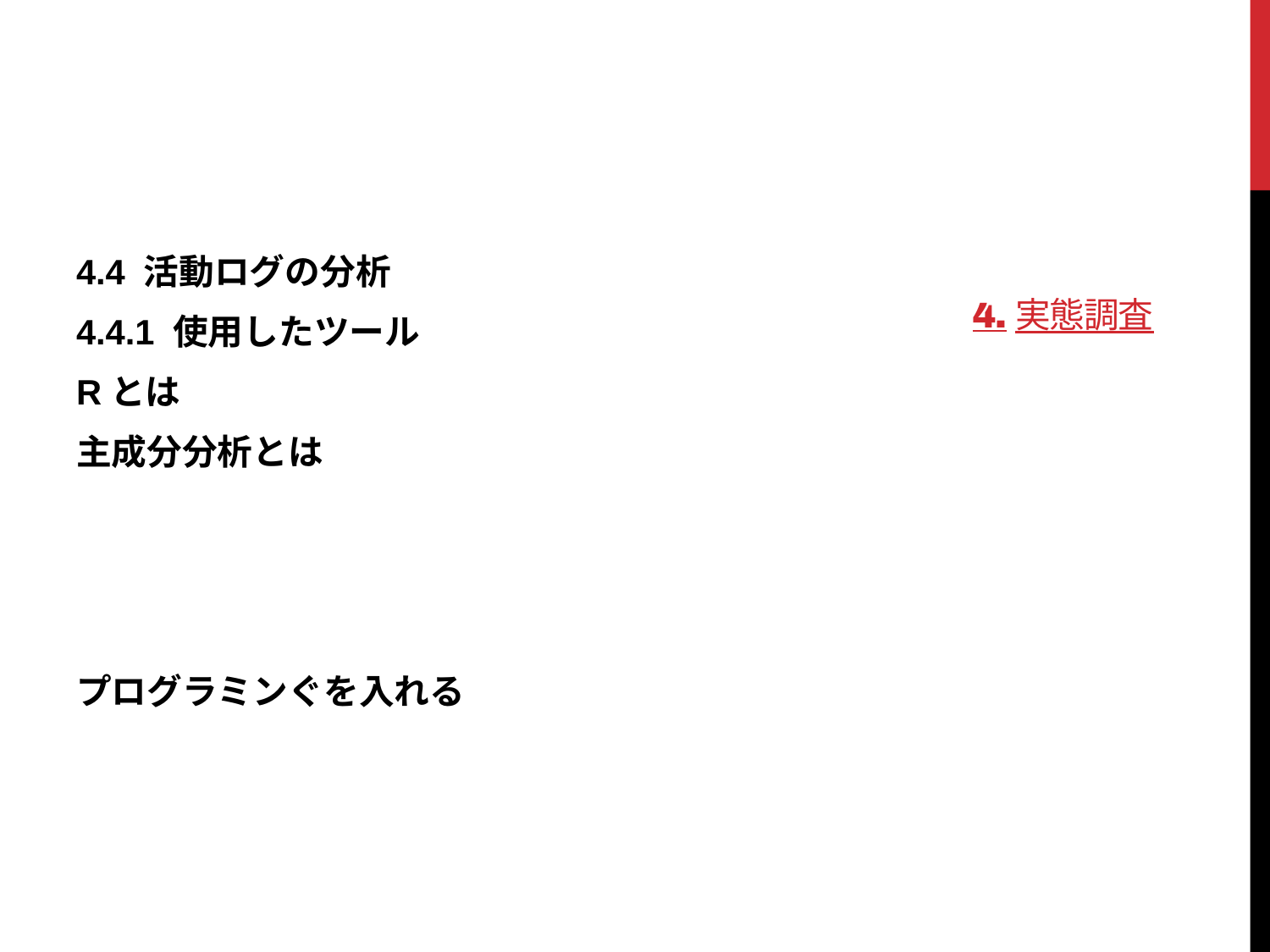

#
4.4 活動ログの分析
4.4.1 使用したツール
Rとは
主成分分析とは

プログラミンぐを入れる

4.実態調査